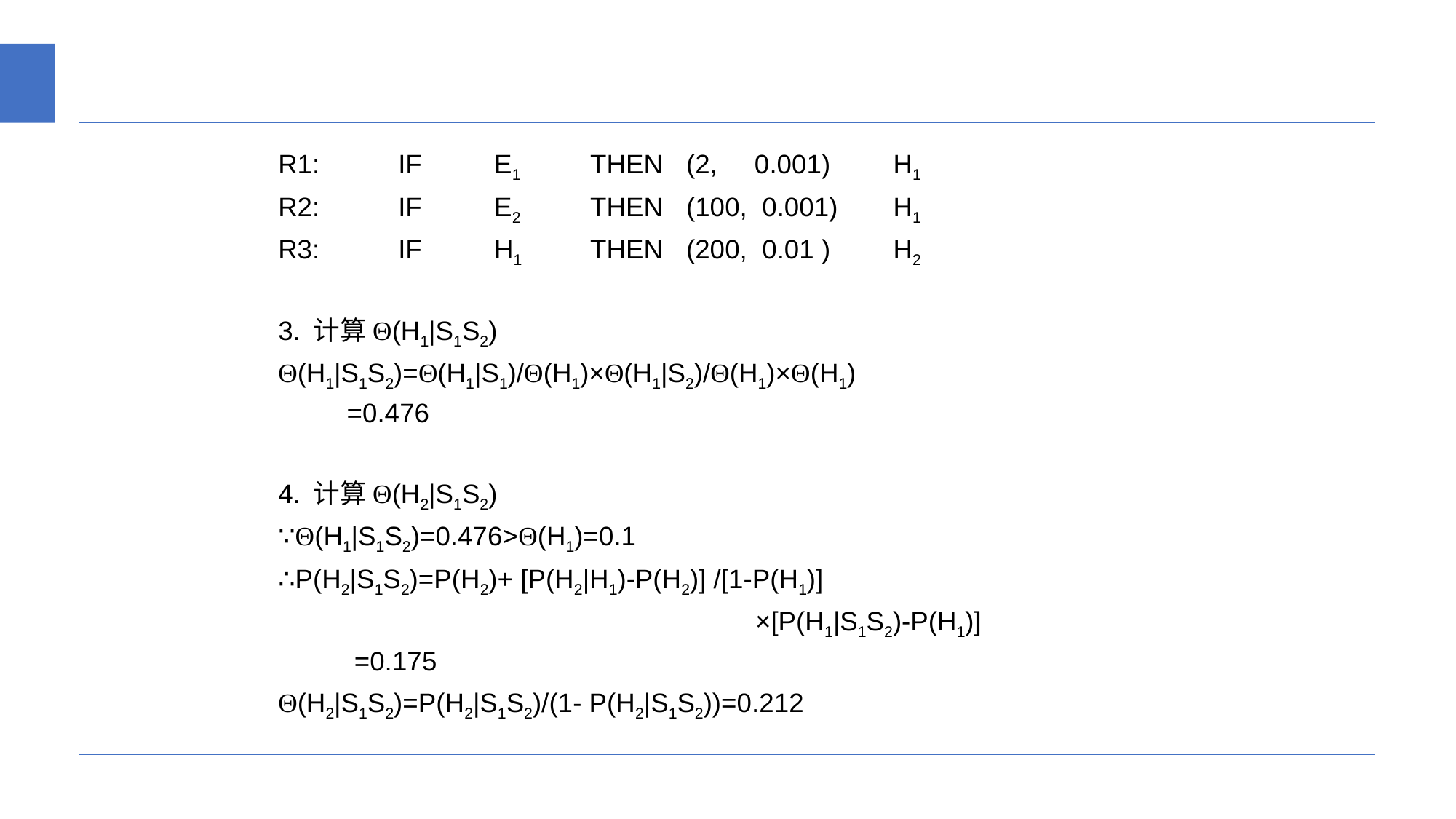

R1:	IF 	E1	THEN		(2,     0.001)	  H1
R2:	IF 	E2	THEN		(100,  0.001)  	  H1
R3:	IF 	H1	THEN		(200,  0.01 )	  H2

3. 计算Θ(H1|S1S2)
Θ(H1|S1S2)=Θ(H1|S1)/Θ(H1)×Θ(H1|S2)/Θ(H1)×Θ(H1)
		      =0.476

4. 计算Θ(H2|S1S2)
∵Θ(H1|S1S2)=0.476>Θ(H1)=0.1
∴P(H2|S1S2)=P(H2)+ [P(H2|H1)-P(H2)] /[1-P(H1)]
                                                                ×[P(H1|S1S2)-P(H1)]
		       =0.175
Θ(H2|S1S2)=P(H2|S1S2)/(1- P(H2|S1S2))=0.212